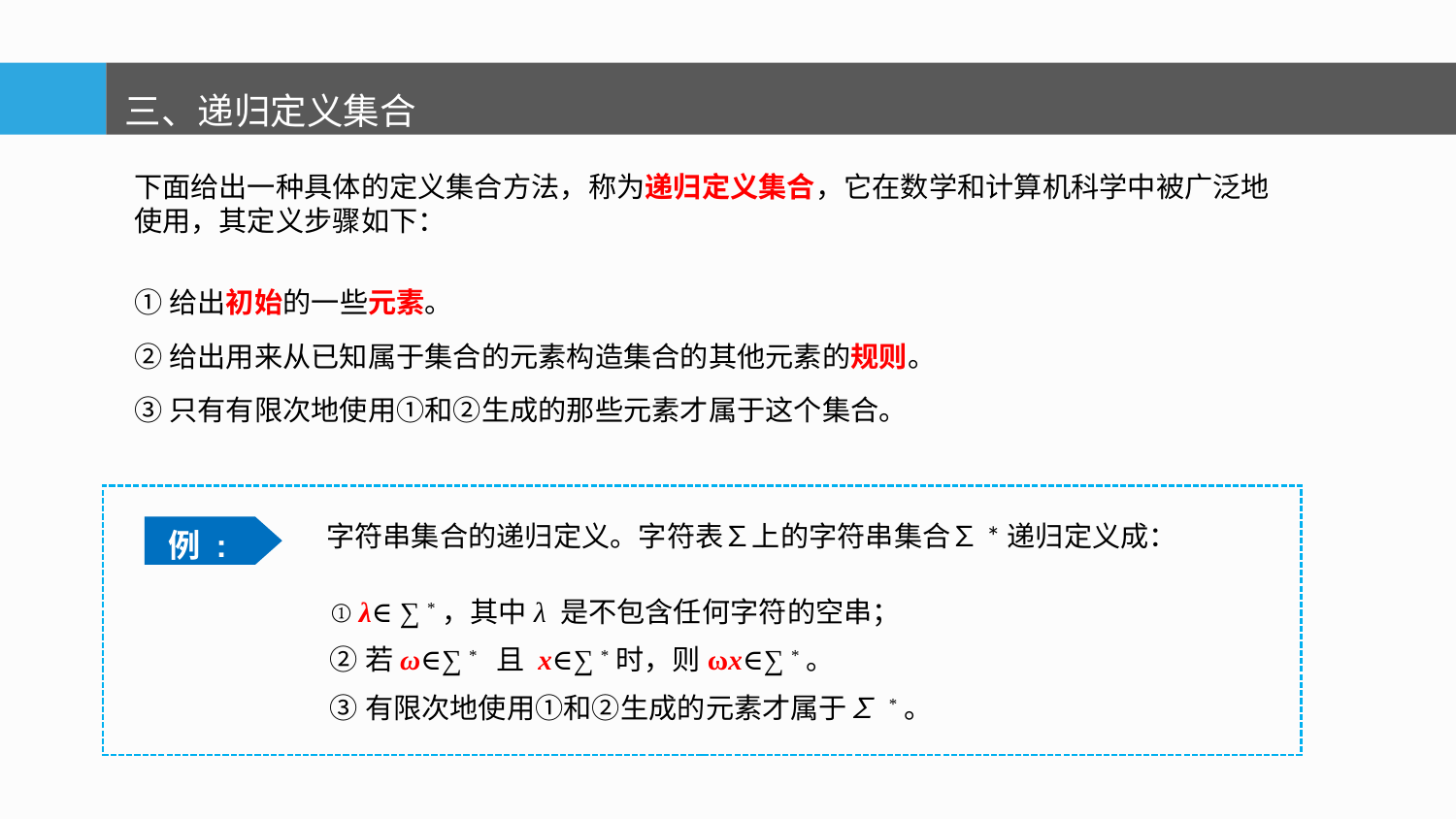

三、递归定义集合

下面给出一种具体的定义集合方法，称为递归定义集合，它在数学和计算机科学中被广泛地使用，其定义步骤如下：

①给出初始的一些元素。

②给出用来从已知属于集合的元素构造集合的其他元素的规则。

③只有有限次地使用①和②生成的那些元素才属于这个集合。

字符串集合的递归定义。字符表∑上的字符串集合∑*递归定义成：
例 :
 ① λ∈ ∑ *，其中λ 是不包含任何字符的空串；
 ②若ω∈∑ *   且 x∈∑ *时，则ωx∈∑ *。
 ③有限次地使用①和②生成的元素才属于∑ *。